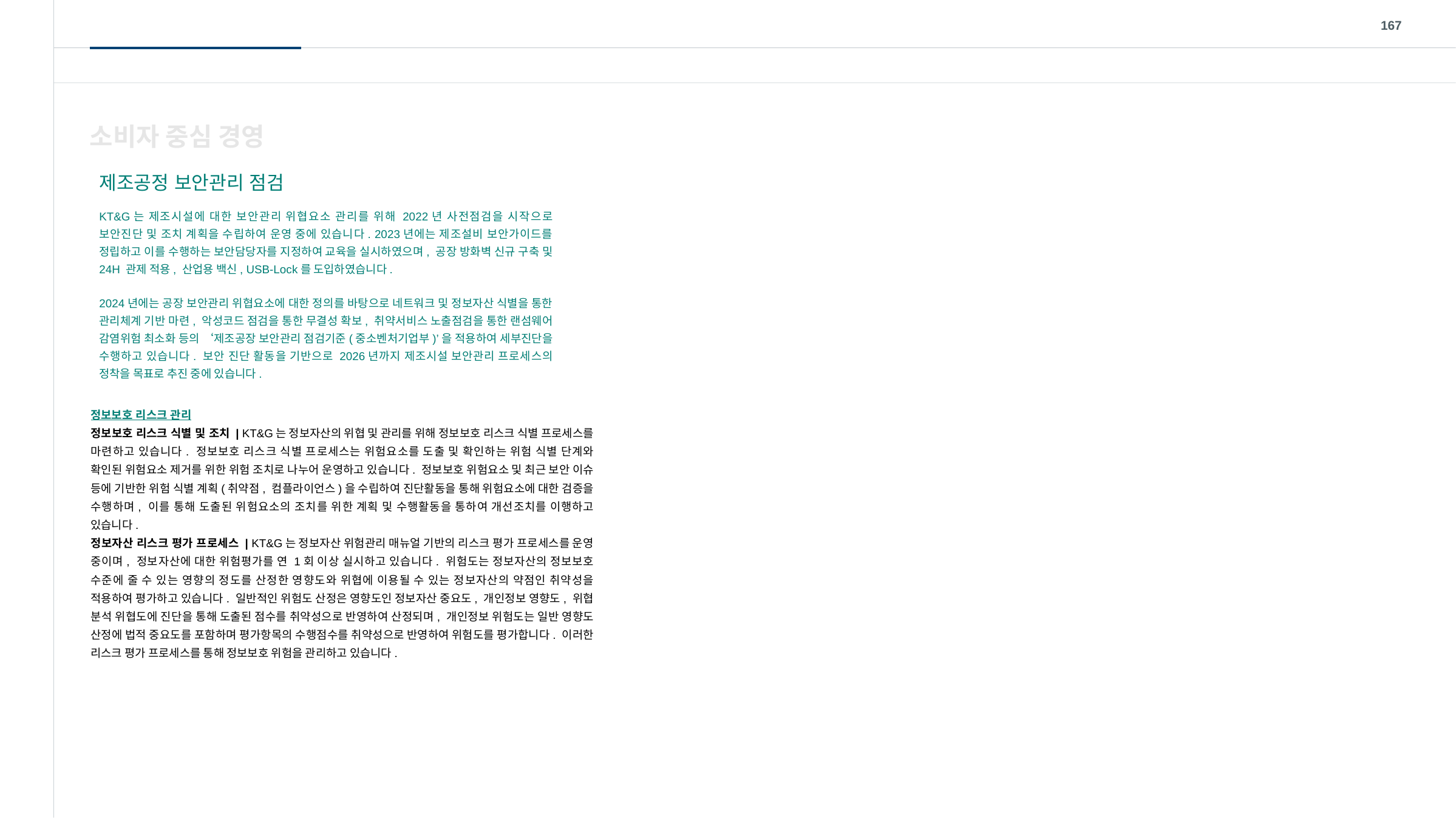

167
소비자 중심 경영
제조공정 보안관리 점검
KT&G는 제조시설에 대한 보안관리 위협요소 관리를 위해 2022년 사전점검을 시작으로 보안진단 및 조치 계획을 수립하여 운영 중에 있습니다. 2023년에는 제조설비 보안가이드를 정립하고 이를 수행하는 보안담당자를 지정하여 교육을 실시하였으며, 공장 방화벽 신규 구축 및 24H 관제 적용, 산업용 백신, USB-Lock를 도입하였습니다.

2024년에는 공장 보안관리 위협요소에 대한 정의를 바탕으로 네트워크 및 정보자산 식별을 통한 관리체계 기반 마련, 악성코드 점검을 통한 무결성 확보, 취약서비스 노출점검을 통한 랜섬웨어 감염위험 최소화 등의 ‘제조공장 보안관리 점검기준(중소벤처기업부)’을 적용하여 세부진단을 수행하고 있습니다. 보안 진단 활동을 기반으로 2026년까지 제조시설 보안관리 프로세스의 정착을 목표로 추진 중에 있습니다.
정보보호 리스크 관리
정보보호 리스크 식별 및 조치 | KT&G는 정보자산의 위협 및 관리를 위해 정보보호 리스크 식별 프로세스를 마련하고 있습니다. 정보보호 리스크 식별 프로세스는 위험요소를 도출 및 확인하는 위험 식별 단계와 확인된 위험요소 제거를 위한 위험 조치로 나누어 운영하고 있습니다. 정보보호 위험요소 및 최근 보안 이슈 등에 기반한 위험 식별 계획(취약점, 컴플라이언스)을 수립하여 진단활동을 통해 위험요소에 대한 검증을 수행하며, 이를 통해 도출된 위험요소의 조치를 위한 계획 및 수행활동을 통하여 개선조치를 이행하고 있습니다.
정보자산 리스크 평가 프로세스 | KT&G는 정보자산 위험관리 매뉴얼 기반의 리스크 평가 프로세스를 운영 중이며, 정보자산에 대한 위험평가를 연 1회 이상 실시하고 있습니다. 위험도는 정보자산의 정보보호 수준에 줄 수 있는 영향의 정도를 산정한 영향도와 위협에 이용될 수 있는 정보자산의 약점인 취약성을 적용하여 평가하고 있습니다. 일반적인 위험도 산정은 영향도인 정보자산 중요도, 개인정보 영향도, 위협 분석 위협도에 진단을 통해 도출된 점수를 취약성으로 반영하여 산정되며, 개인정보 위험도는 일반 영향도 산정에 법적 중요도를 포함하며 평가항목의 수행점수를 취약성으로 반영하여 위험도를 평가합니다. 이러한 리스크 평가 프로세스를 통해 정보보호 위험을 관리하고 있습니다.